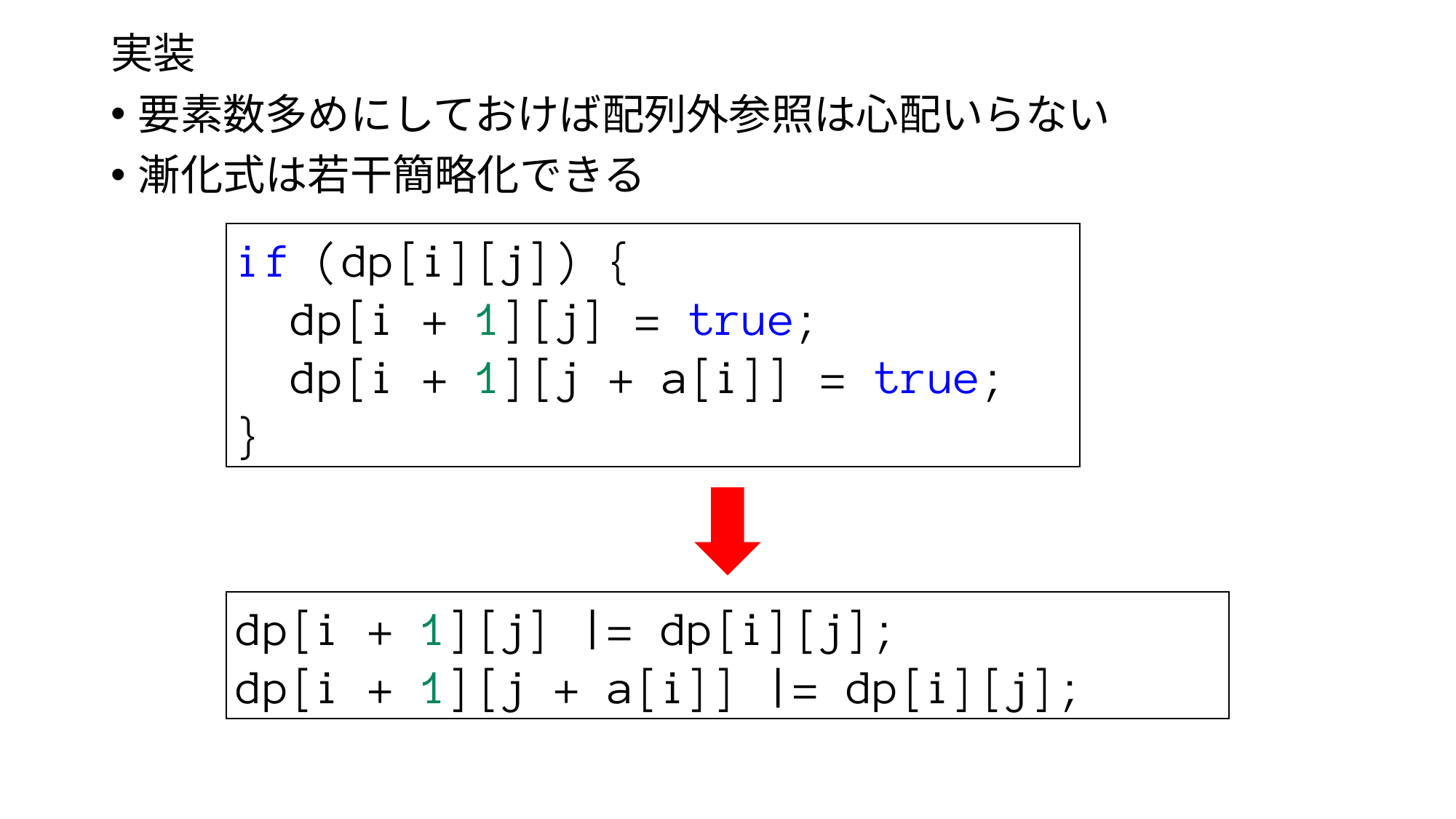

実装
要素数多めにしておけば配列外参照は心配いらない
漸化式は若干簡略化できる
if (dp[i][j]) {
dp[i + 1][j] = true;
dp[i + 1][j + a[i]] = true;
}

dp[i + 1][j] |= dp[i][j];
dp[i + 1][j + a[i]] |= dp[i][j];